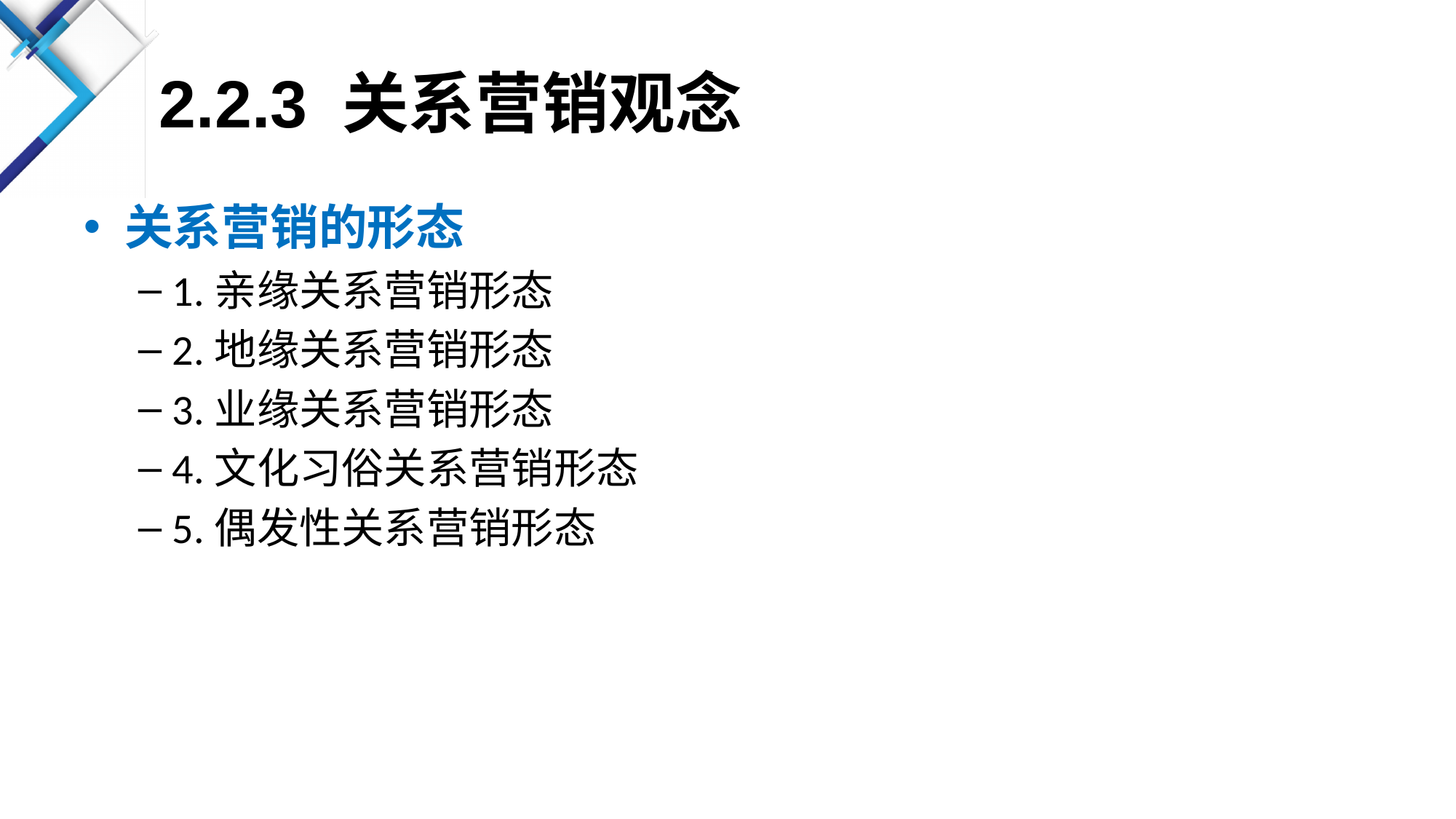

# 2.2.3 关系营销观念
关系营销的形态
1.亲缘关系营销形态
2.地缘关系营销形态
3.业缘关系营销形态
4.文化习俗关系营销形态
5.偶发性关系营销形态